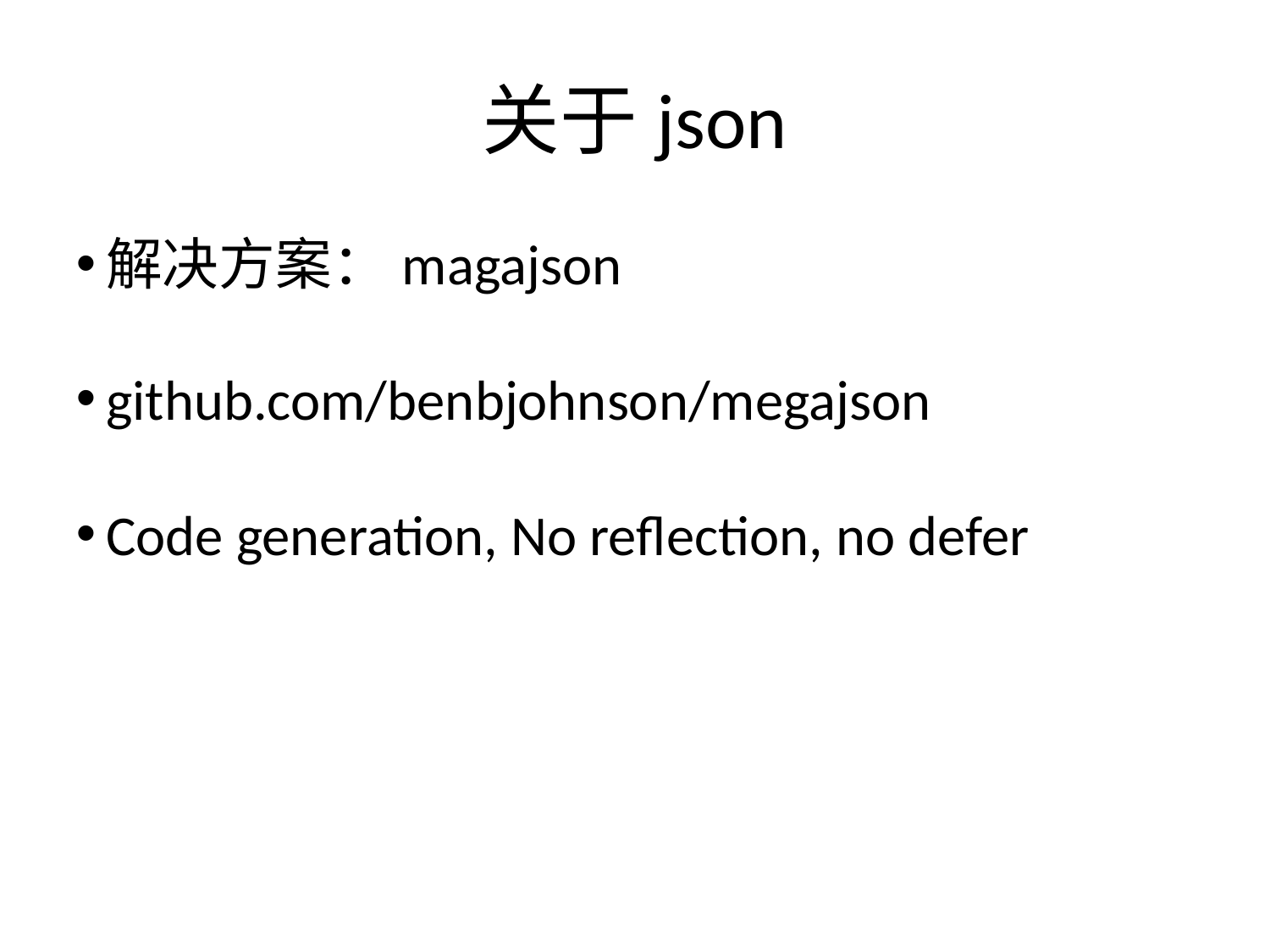

关于json
解决方案：magajson

github.com/benbjohnson/megajson

Code generation, No reflection, no defer